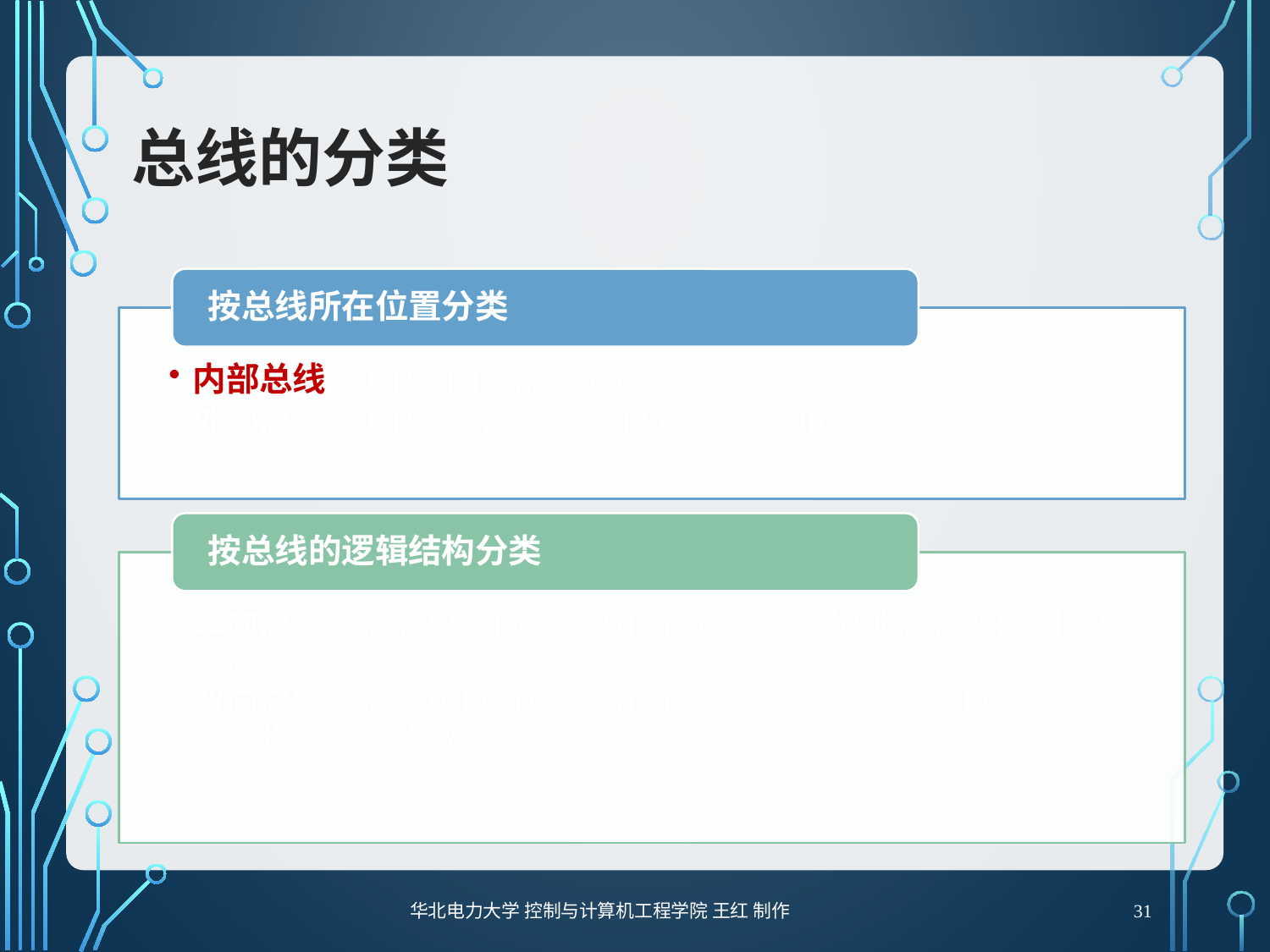

# 总线的分类
内部总线：CPU内各部件的连线
外部总线：CPU与存储器、I/O系统之间的连线
按总线所在位置分类
单向总线：信息只能向一个方向传送。传送地址信息或控制信息的总线
双向总线：信息可以分两个方向传送。数据总线既可以发送数据，也可以接收数据。
按总线的逻辑结构分类
31
华北电力大学 控制与计算机工程学院 王红 制作